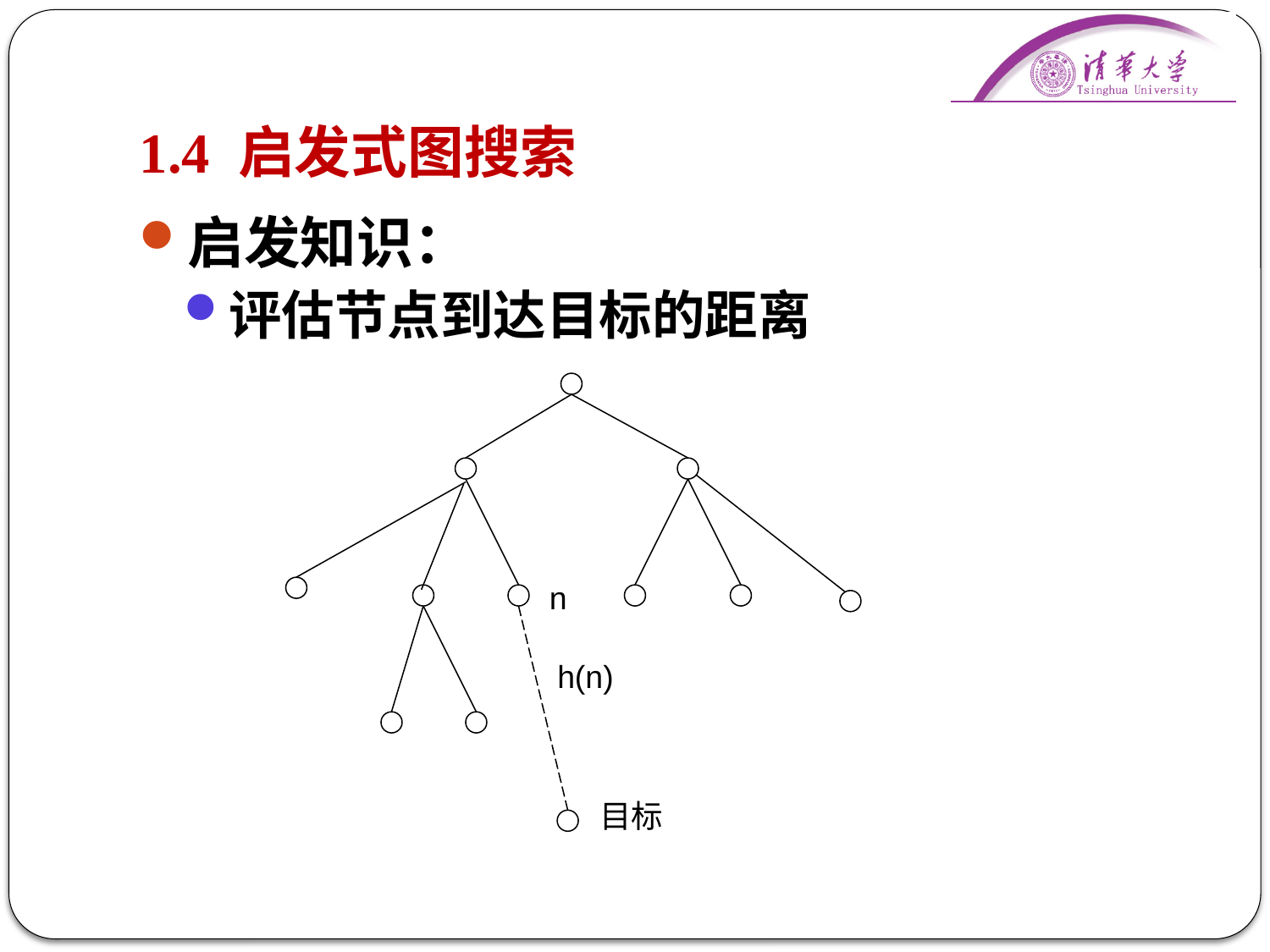

# 1.4 启发式图搜索
启发知识：
评估节点到达目标的距离

n

h(n)

目标

32